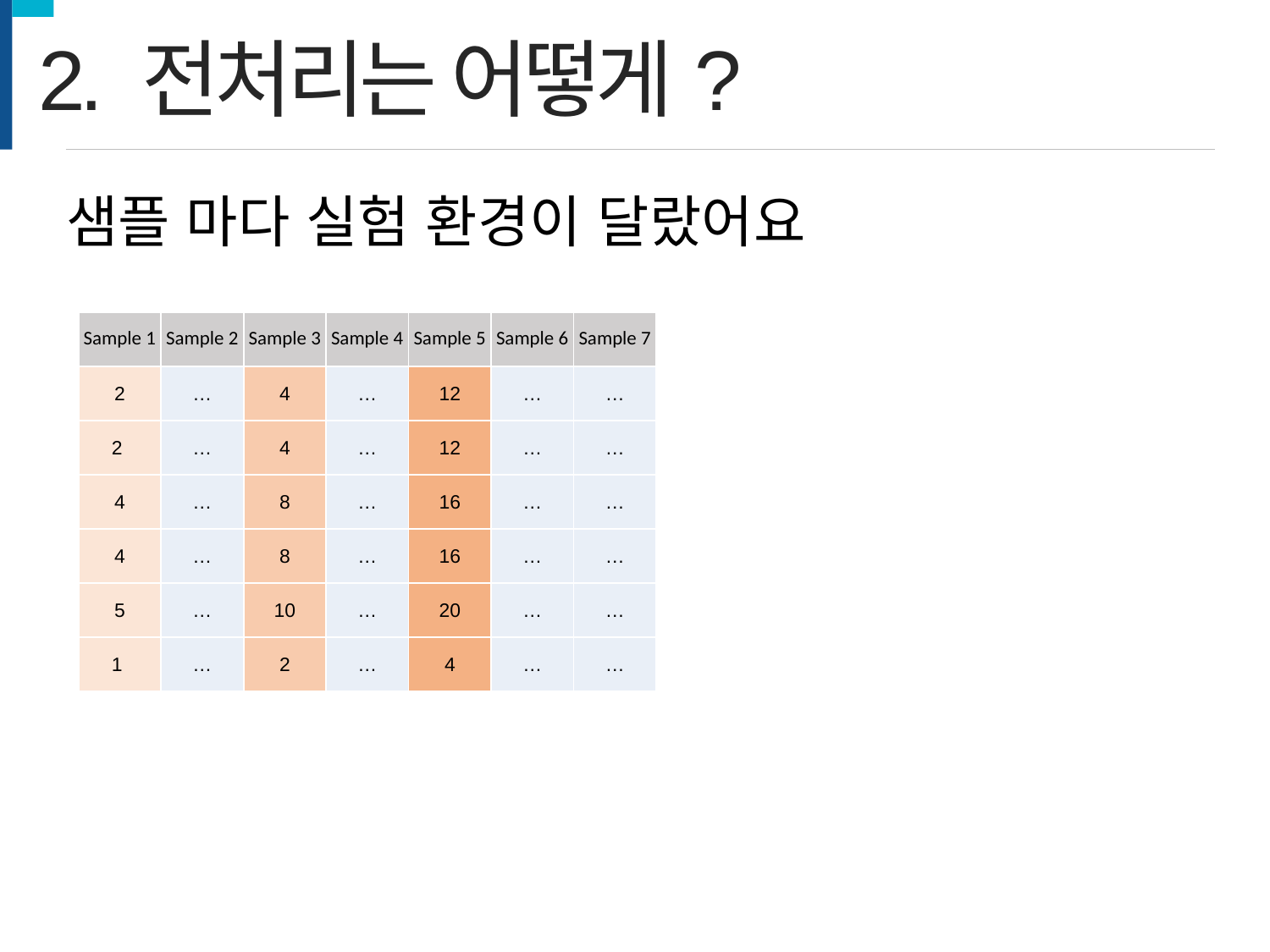

2. 전처리는 어떻게?
샘플 마다 실험 환경이 달랐어요
| Sample 1 | Sample 2 | Sample 3 | Sample 4 | Sample 5 | Sample 6 | Sample 7 |
| --- | --- | --- | --- | --- | --- | --- |
| 2 | … | 4 | … | 12 | … | … |
| 2 | … | 4 | … | 12 | … | … |
| 4 | … | 8 | … | 16 | … | … |
| 4 | … | 8 | … | 16 | … | … |
| 5 | … | 10 | … | 20 | … | … |
| 1 | … | 2 | … | 4 | … | … |